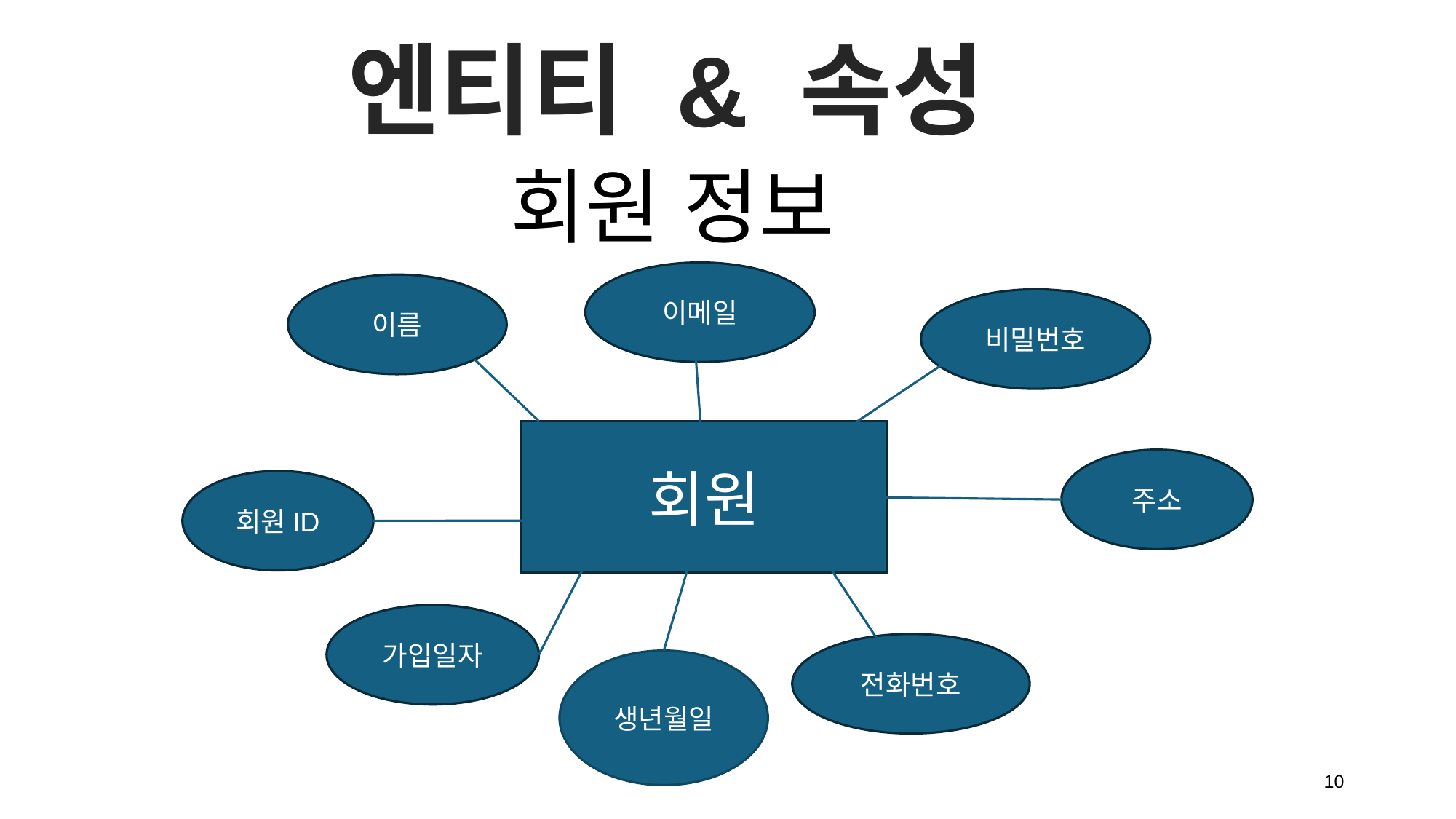

엔티티 & 속성
회원 정보
이메일
이름
비밀번호
회원
주소
회원ID
가입일자
전화번호
생년월일
10